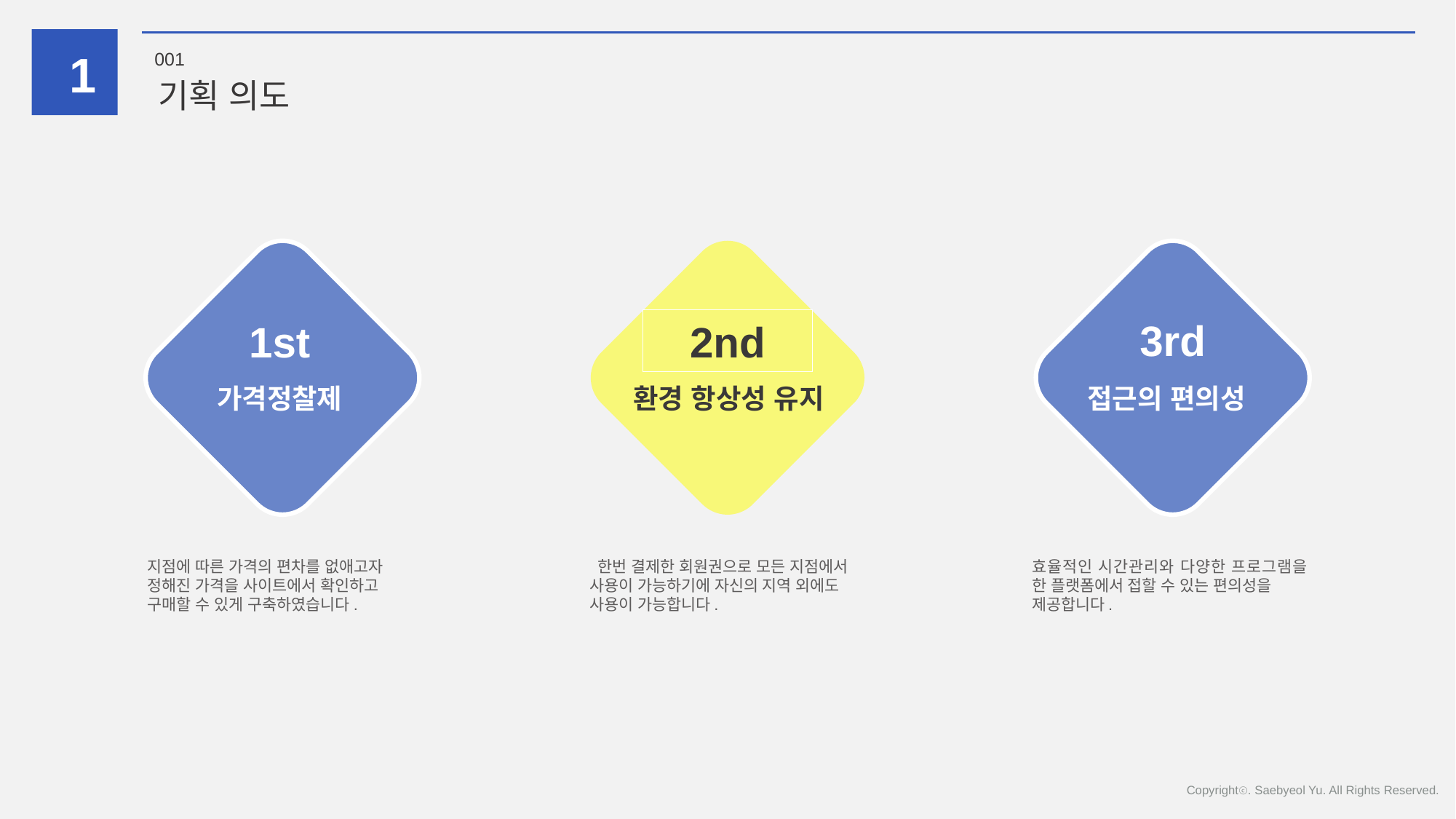

1
001
기획 의도

3rd
1st
가격정찰제
지점에 따른 가격의 편차를 없애고자
정해진 가격을 사이트에서 확인하고
구매할 수 있게 구축하였습니다.
2nd
환경 항상성 유지
접근의 편의성
 한번 결제한 회원권으로 모든 지점에서
사용이 가능하기에 자신의 지역 외에도
사용이 가능합니다.
효율적인 시간관리와 다양한 프로그램을 한 플랫폼에서 접할 수 있는 편의성을
제공합니다.